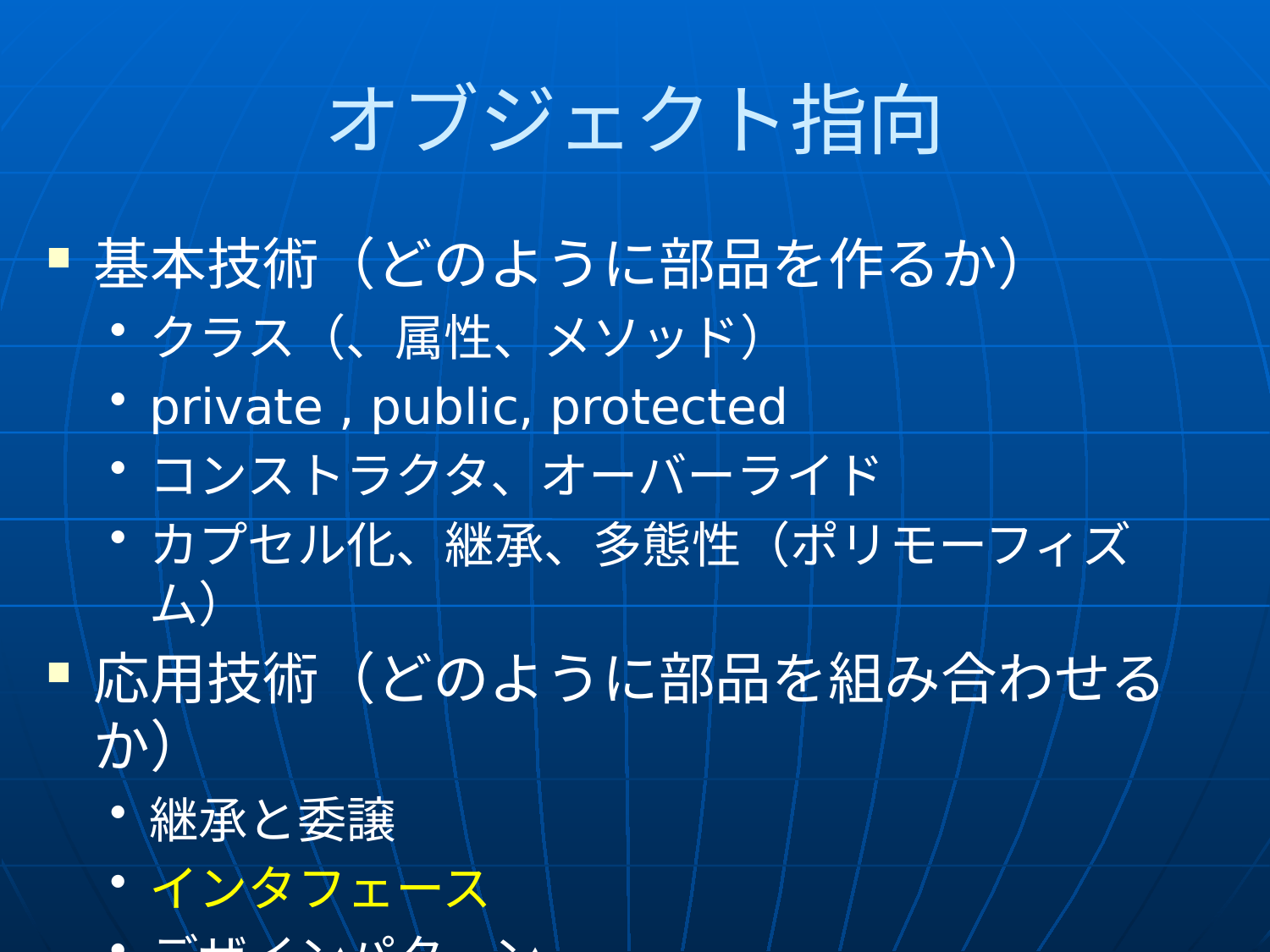

# オブジェクト指向
基本技術（どのように部品を作るか）
クラス（、属性、メソッド）
private , public, protected
コンストラクタ、オーバーライド
カプセル化、継承、多態性（ポリモーフィズム）
応用技術（どのように部品を組み合わせるか）
継承と委譲
インタフェース
デザインパターン